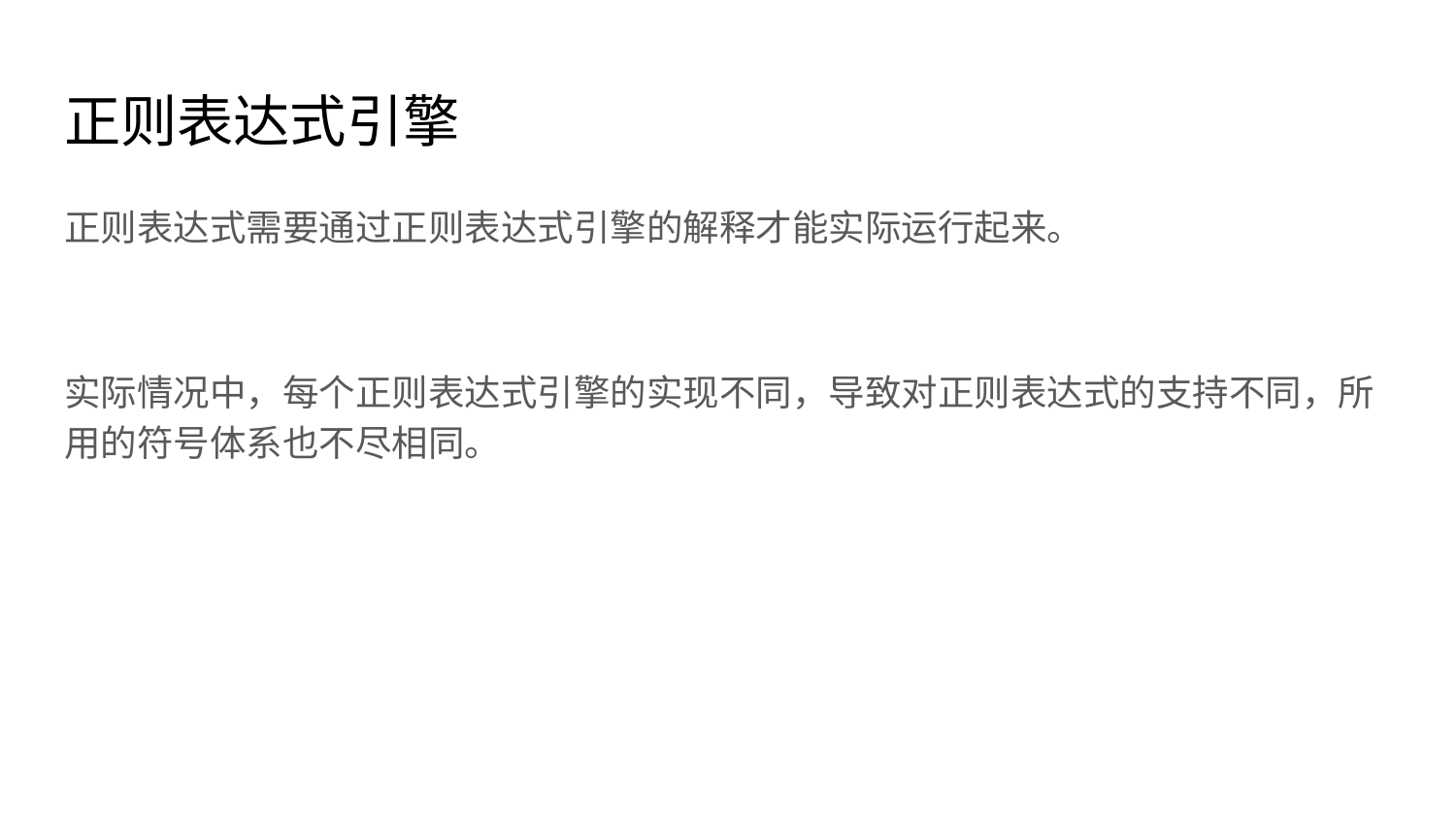

# 正则表达式引擎
正则表达式需要通过正则表达式引擎的解释才能实际运行起来。

实际情况中，每个正则表达式引擎的实现不同，导致对正则表达式的支持不同，所用的符号体系也不尽相同。